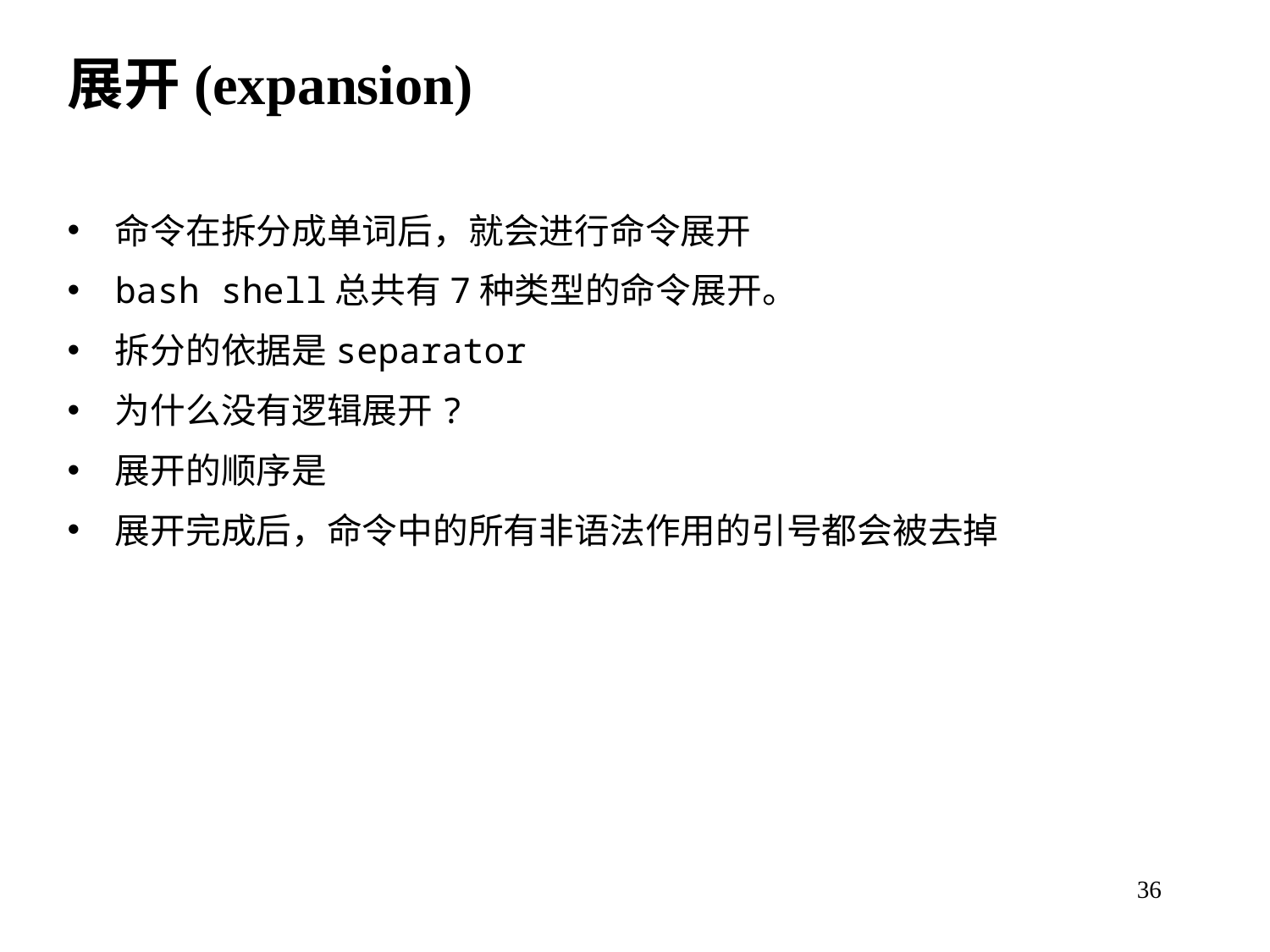

展开(expansion)
命令在拆分成单词后，就会进行命令展开
bash shell总共有7种类型的命令展开。
拆分的依据是separator
为什么没有逻辑展开?
展开的顺序是
展开完成后，命令中的所有非语法作用的引号都会被去掉
36